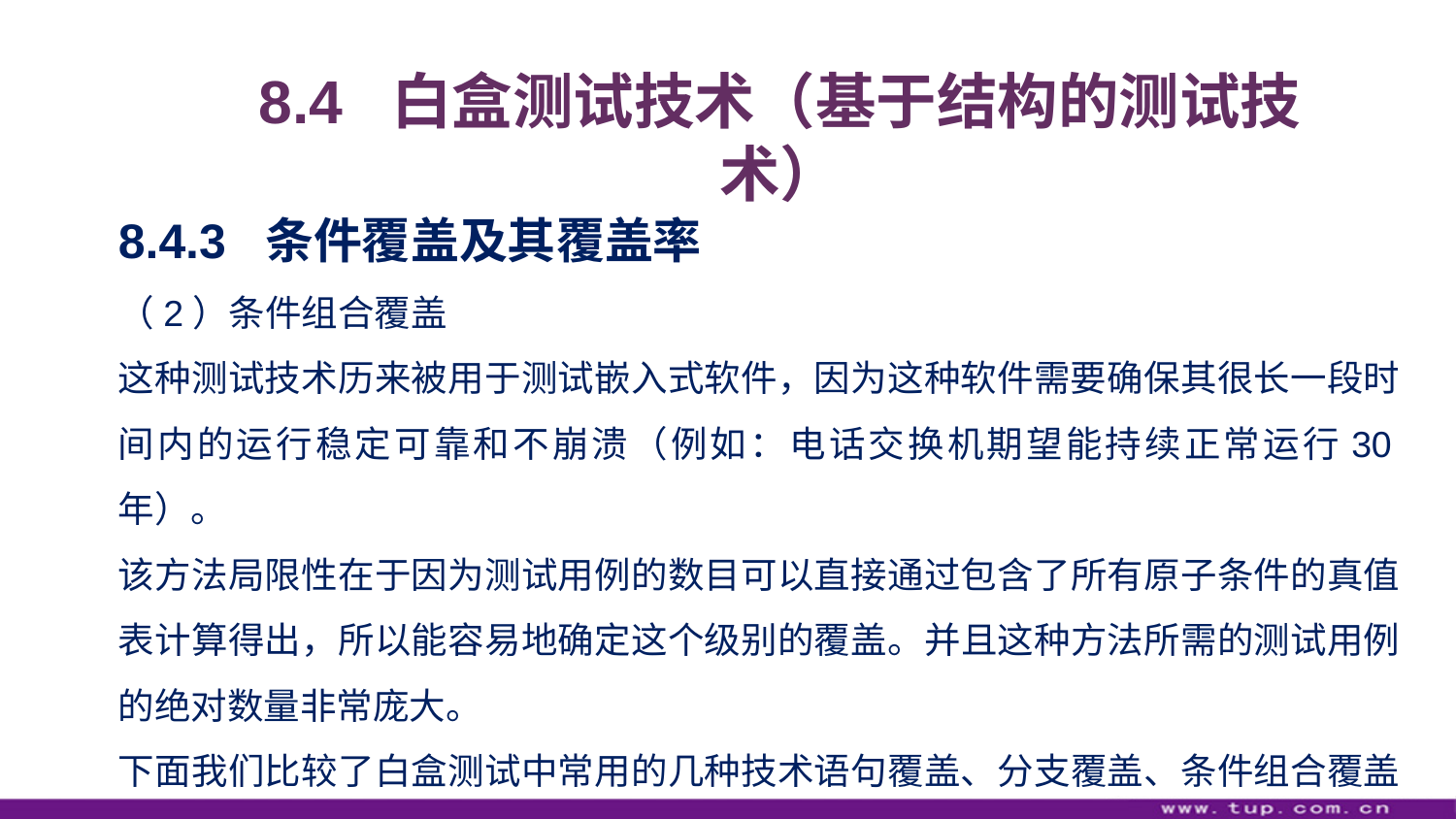

8.4  白盒测试技术（基于结构的测试技术）

8.4.3  条件覆盖及其覆盖率
（2）条件组合覆盖
这种测试技术历来被用于测试嵌入式软件，因为这种软件需要确保其很长一段时间内的运行稳定可靠和不崩溃（例如：电话交换机期望能持续正常运行30年）。
该方法局限性在于因为测试用例的数目可以直接通过包含了所有原子条件的真值表计算得出，所以能容易地确定这个级别的覆盖。并且这种方法所需的测试用例的绝对数量非常庞大。
下面我们比较了白盒测试中常用的几种技术语句覆盖、分支覆盖、条件组合覆盖的特点，如表所示。